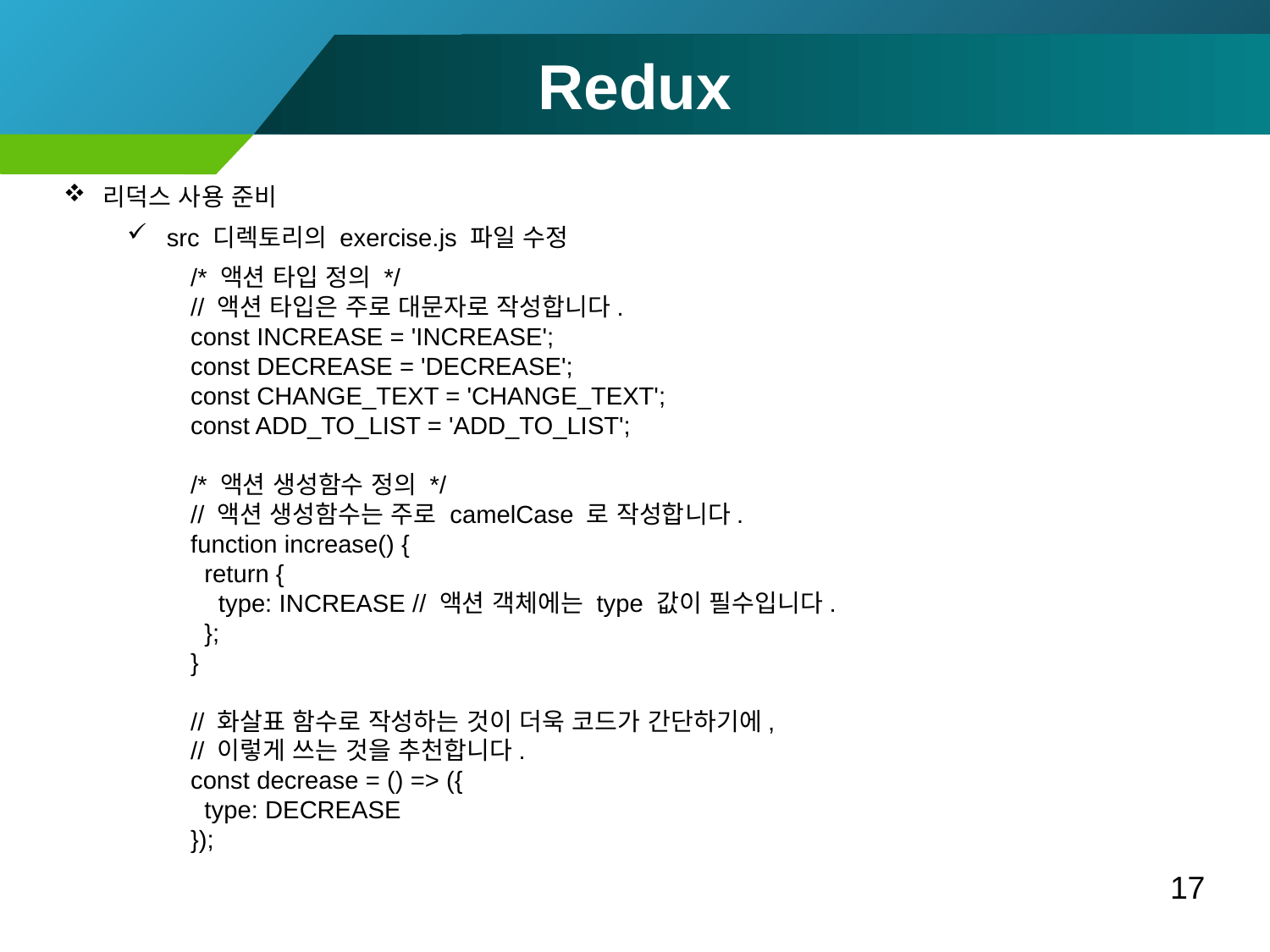

Redux
리덕스 사용 준비
src 디렉토리의 exercise.js 파일 수정
/* 액션 타입 정의 */
// 액션 타입은 주로 대문자로 작성합니다.
const INCREASE = 'INCREASE';
const DECREASE = 'DECREASE';
const CHANGE_TEXT = 'CHANGE_TEXT';
const ADD_TO_LIST = 'ADD_TO_LIST';

/* 액션 생성함수 정의 */
// 액션 생성함수는 주로 camelCase 로 작성합니다.
function increase() {
  return {
    type: INCREASE // 액션 객체에는 type 값이 필수입니다.
  };
}

// 화살표 함수로 작성하는 것이 더욱 코드가 간단하기에,
// 이렇게 쓰는 것을 추천합니다.
const decrease = () => ({
  type: DECREASE
});

17